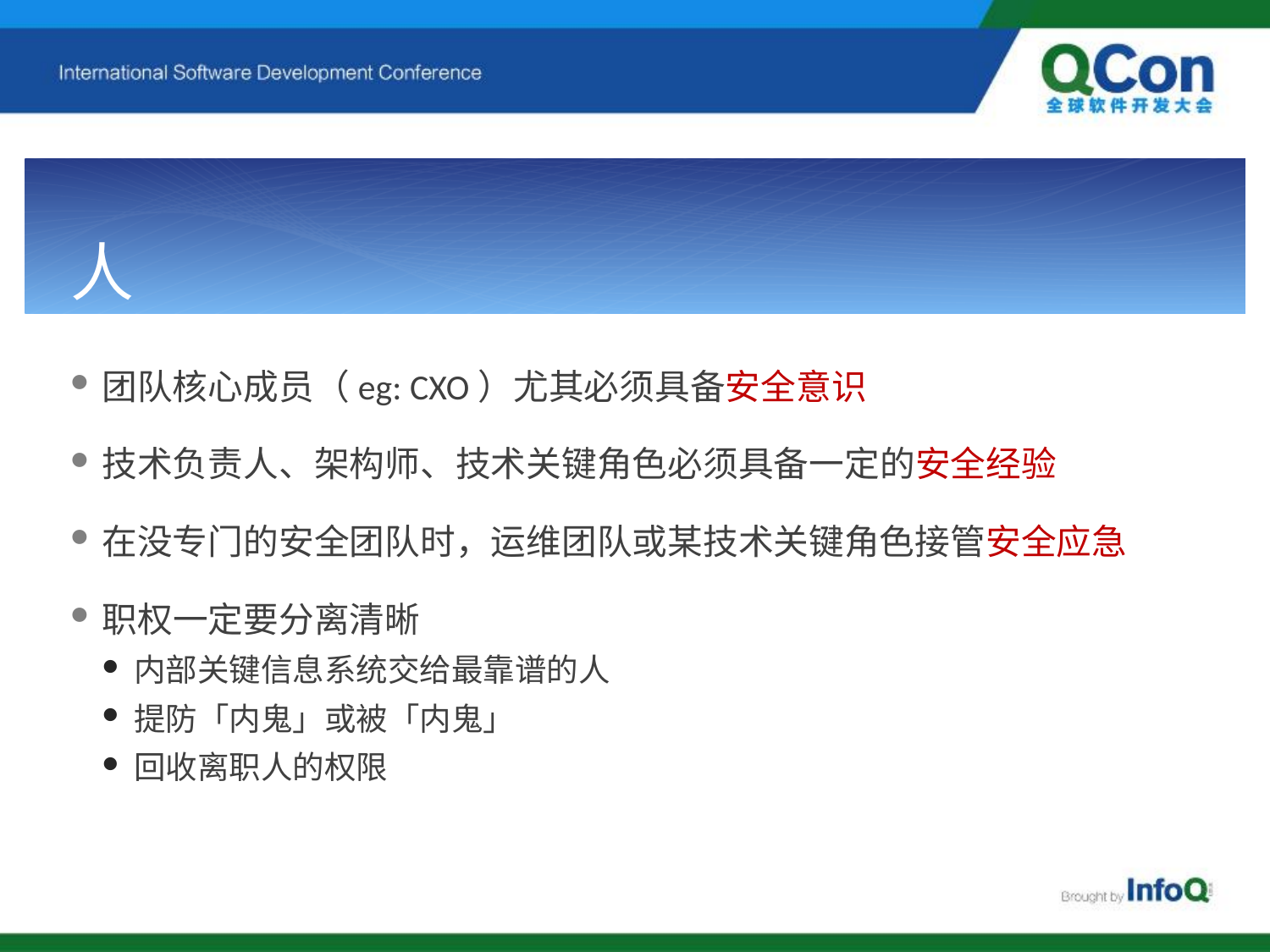

# 人
团队核心成员（eg: CXO）尤其必须具备安全意识
技术负责人、架构师、技术关键角色必须具备一定的安全经验
在没专门的安全团队时，运维团队或某技术关键角色接管安全应急
职权一定要分离清晰
内部关键信息系统交给最靠谱的人
提防「内鬼」或被「内鬼」
回收离职人的权限